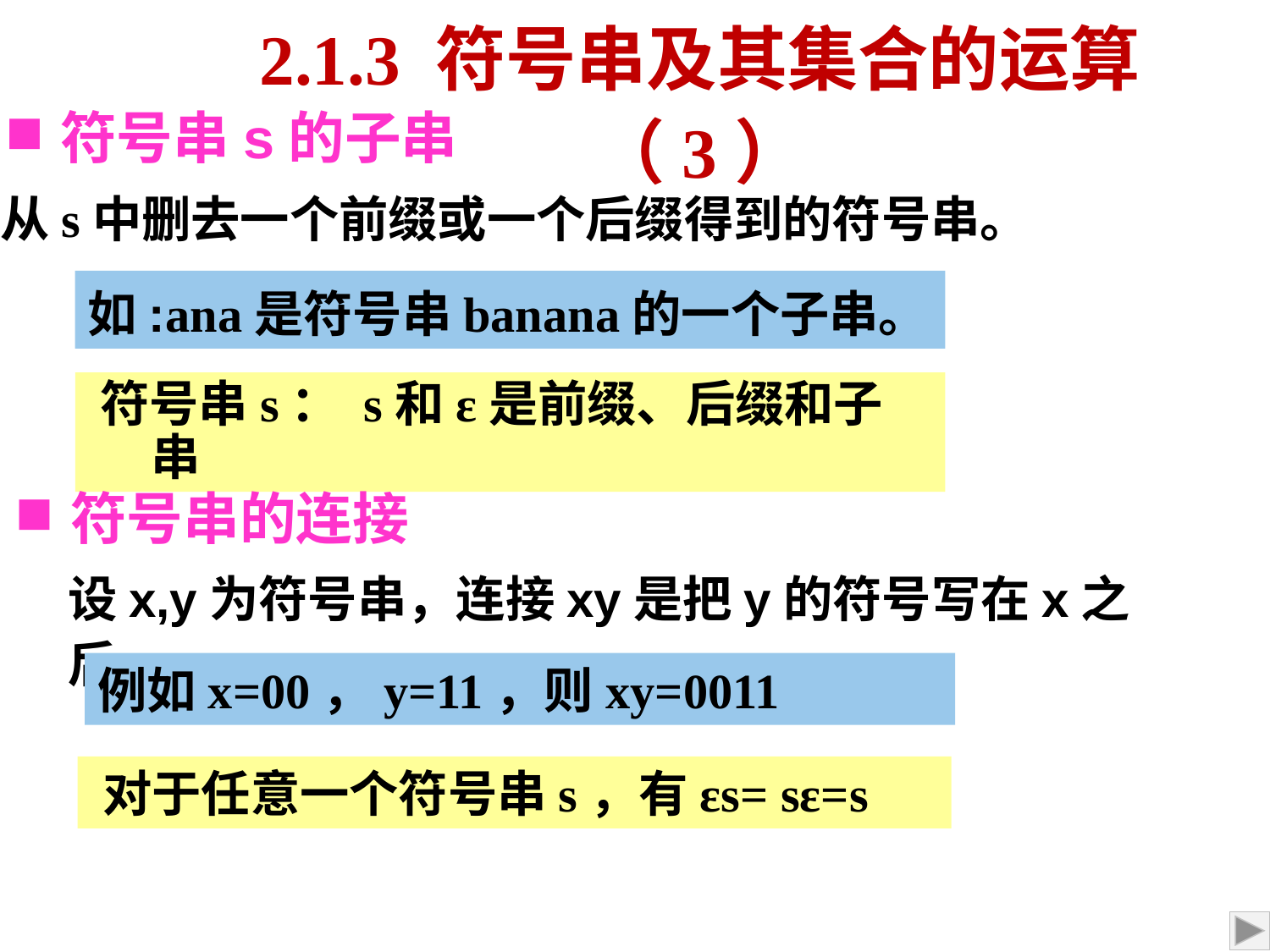

2.1.3 符号串及其集合的运算（3）
符号串s的子串
从s中删去一个前缀或一个后缀得到的符号串。
如:ana是符号串banana的一个子串。
符号串s： s和ε是前缀、后缀和子串
符号串的连接
设x,y为符号串，连接xy是把y的符号写在x之后。
例如x=00，y=11，则xy=0011
对于任意一个符号串s，有εs= sε=s